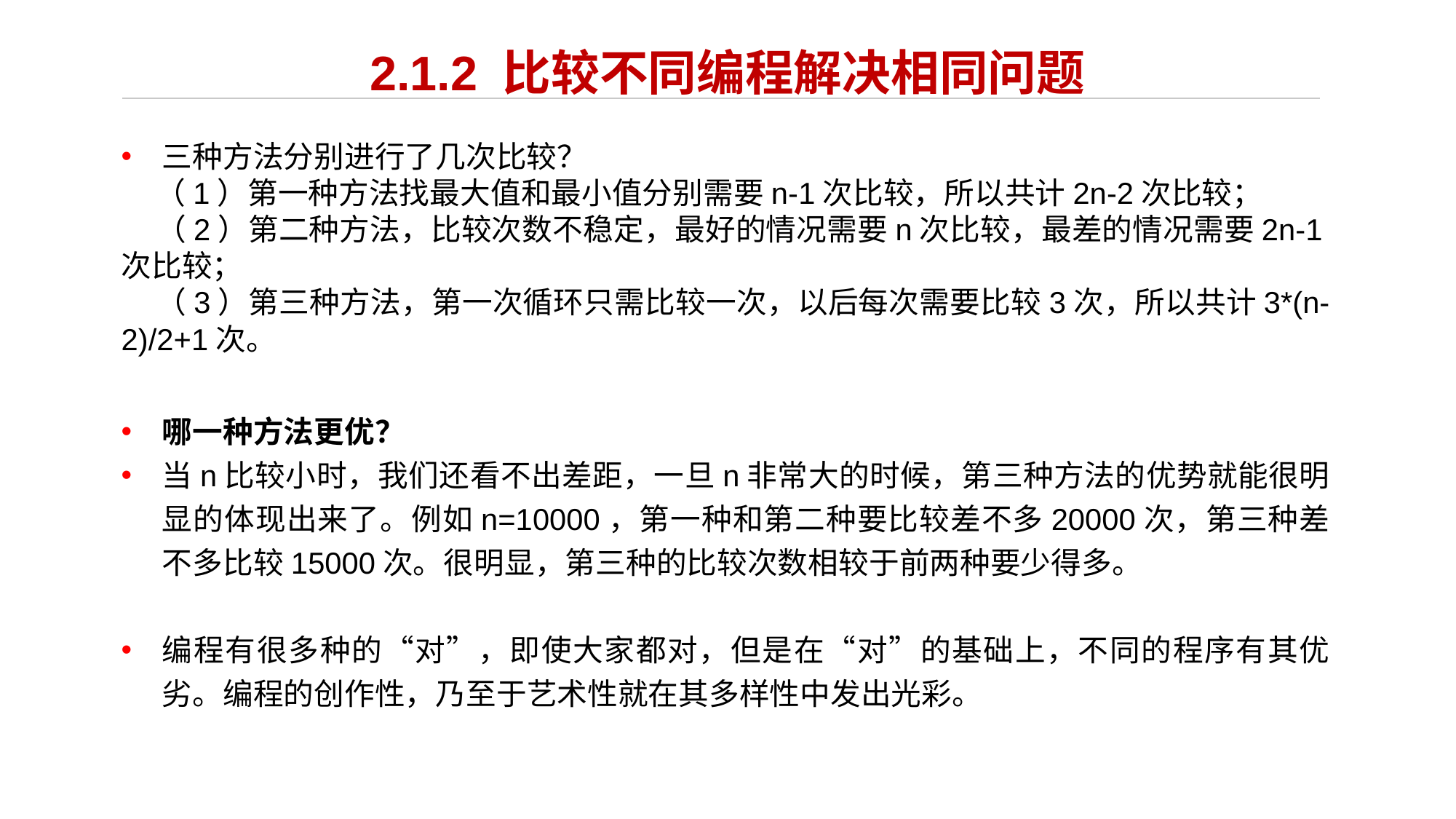

# 2.1.2 比较不同编程解决相同问题
三种方法分别进行了几次比较？
    （1）第一种方法找最大值和最小值分别需要n-1次比较，所以共计2n-2次比较；
    （2）第二种方法，比较次数不稳定，最好的情况需要n次比较，最差的情况需要2n-1次比较；
    （3）第三种方法，第一次循环只需比较一次，以后每次需要比较3次，所以共计3*(n-2)/2+1次。

哪一种方法更优？
当n比较小时，我们还看不出差距，一旦n非常大的时候，第三种方法的优势就能很明显的体现出来了。例如n=10000，第一种和第二种要比较差不多20000次，第三种差不多比较15000次。很明显，第三种的比较次数相较于前两种要少得多。

编程有很多种的“对”，即使大家都对，但是在“对”的基础上，不同的程序有其优劣。编程的创作性，乃至于艺术性就在其多样性中发出光彩。